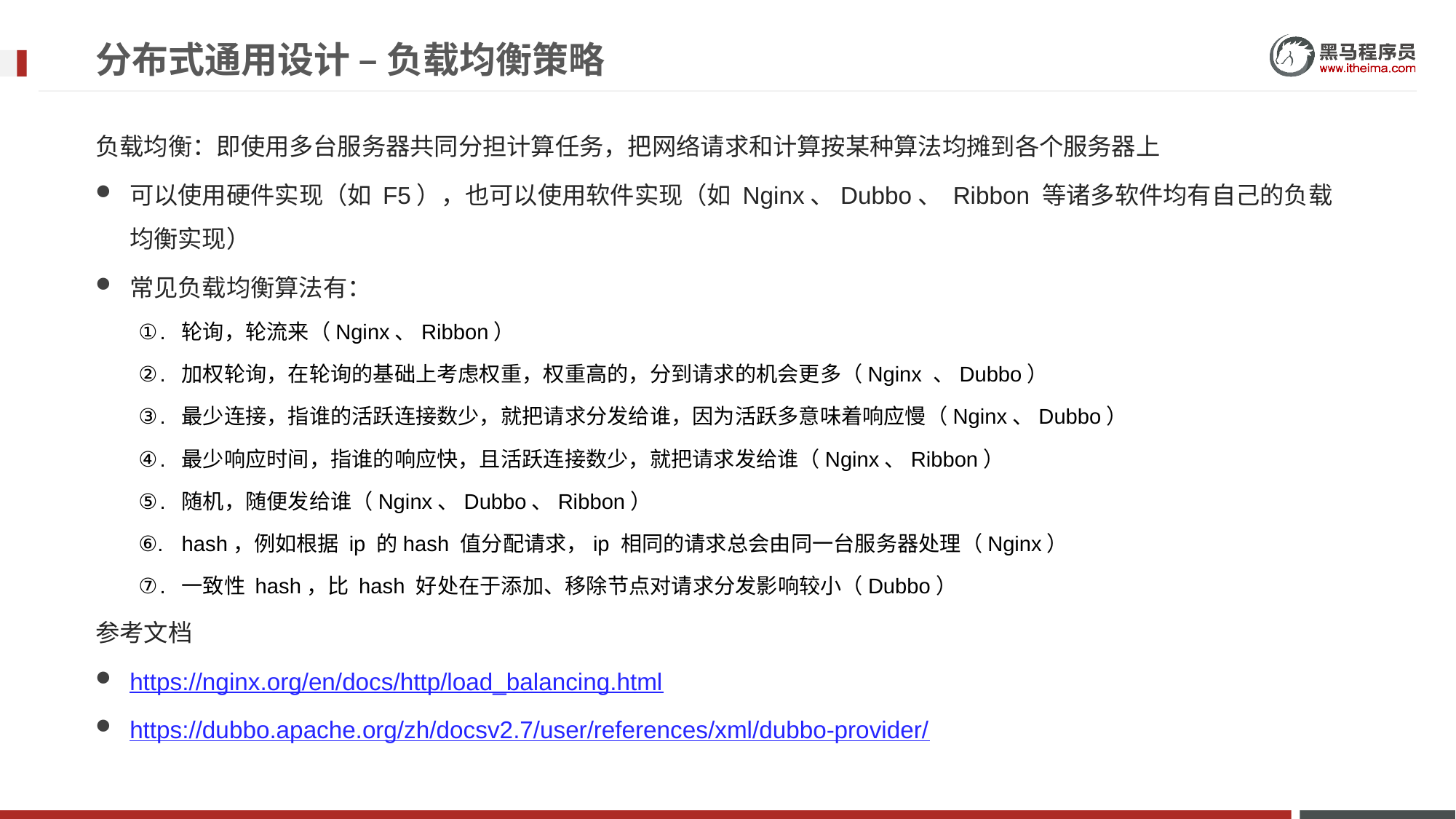

# 分布式通用设计 – 负载均衡策略
负载均衡：即使用多台服务器共同分担计算任务，把网络请求和计算按某种算法均摊到各个服务器上
可以使用硬件实现（如 F5），也可以使用软件实现（如 Nginx、Dubbo、 Ribbon 等诸多软件均有自己的负载均衡实现）
常见负载均衡算法有：
轮询，轮流来（Nginx、Ribbon）
加权轮询，在轮询的基础上考虑权重，权重高的，分到请求的机会更多（Nginx 、Dubbo）
最少连接，指谁的活跃连接数少，就把请求分发给谁，因为活跃多意味着响应慢（Nginx、Dubbo）
最少响应时间，指谁的响应快，且活跃连接数少，就把请求发给谁（Nginx、Ribbon）
随机，随便发给谁（Nginx、Dubbo、Ribbon）
hash，例如根据 ip 的hash 值分配请求，ip 相同的请求总会由同一台服务器处理（Nginx）
一致性 hash，比 hash 好处在于添加、移除节点对请求分发影响较小（Dubbo）
参考文档
https://nginx.org/en/docs/http/load_balancing.html
https://dubbo.apache.org/zh/docsv2.7/user/references/xml/dubbo-provider/